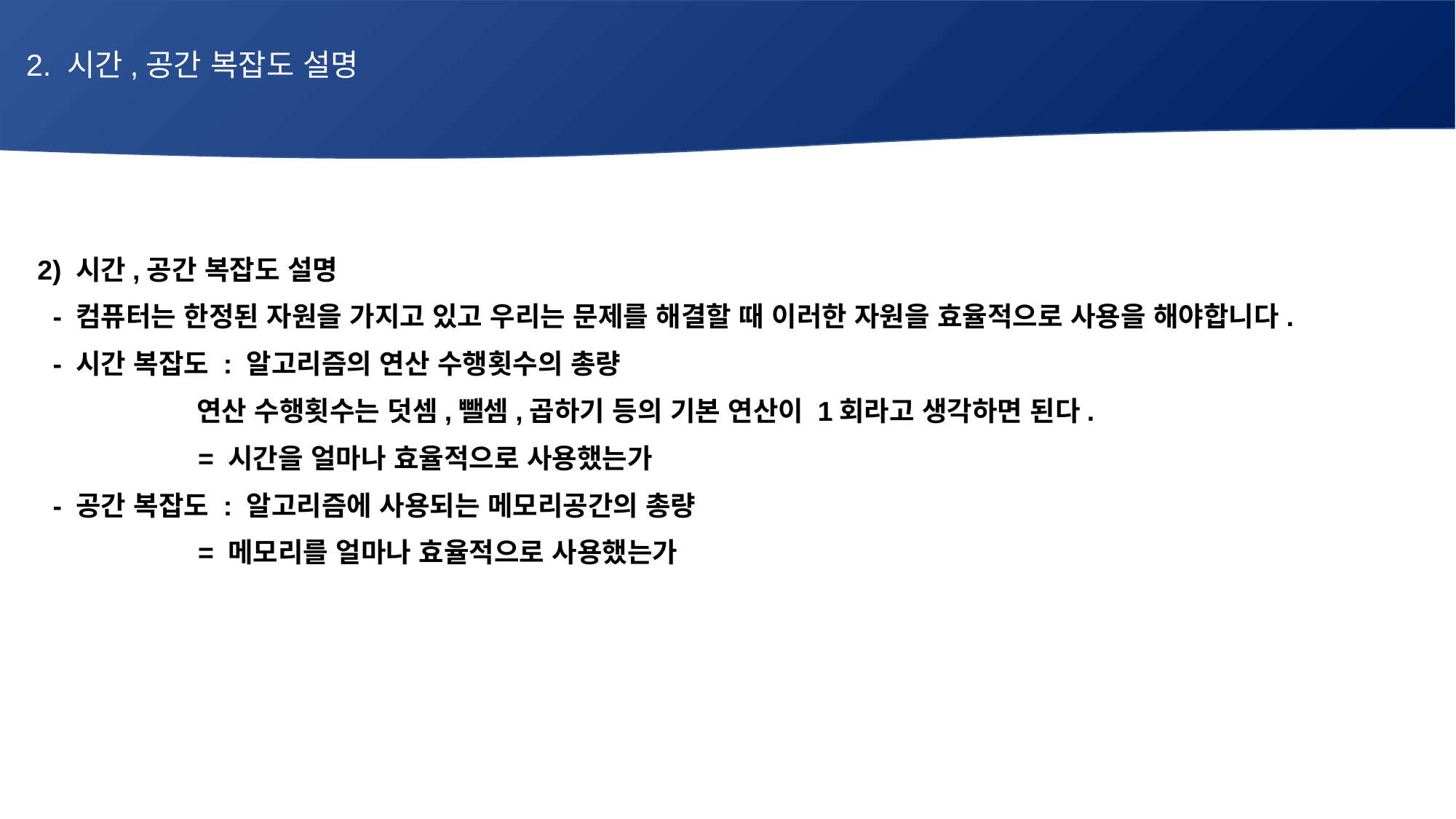

2. 시간,공간 복잡도 설명
# 매주 1 과제 LV2
2) 시간,공간 복잡도 설명
  - 컴퓨터는 한정된 자원을 가지고 있고 우리는 문제를 해결할 때 이러한 자원을 효율적으로 사용을 해야합니다.
  - 시간 복잡도 : 알고리즘의 연산 수행횟수의 총량
                    연산 수행횟수는 덧셈,뺄셈,곱하기 등의 기본 연산이 1회라고 생각하면 된다.
                     = 시간을 얼마나 효율적으로 사용했는가
  - 공간 복잡도 : 알고리즘에 사용되는 메모리공간의 총량
                     = 메모리를 얼마나 효율적으로 사용했는가